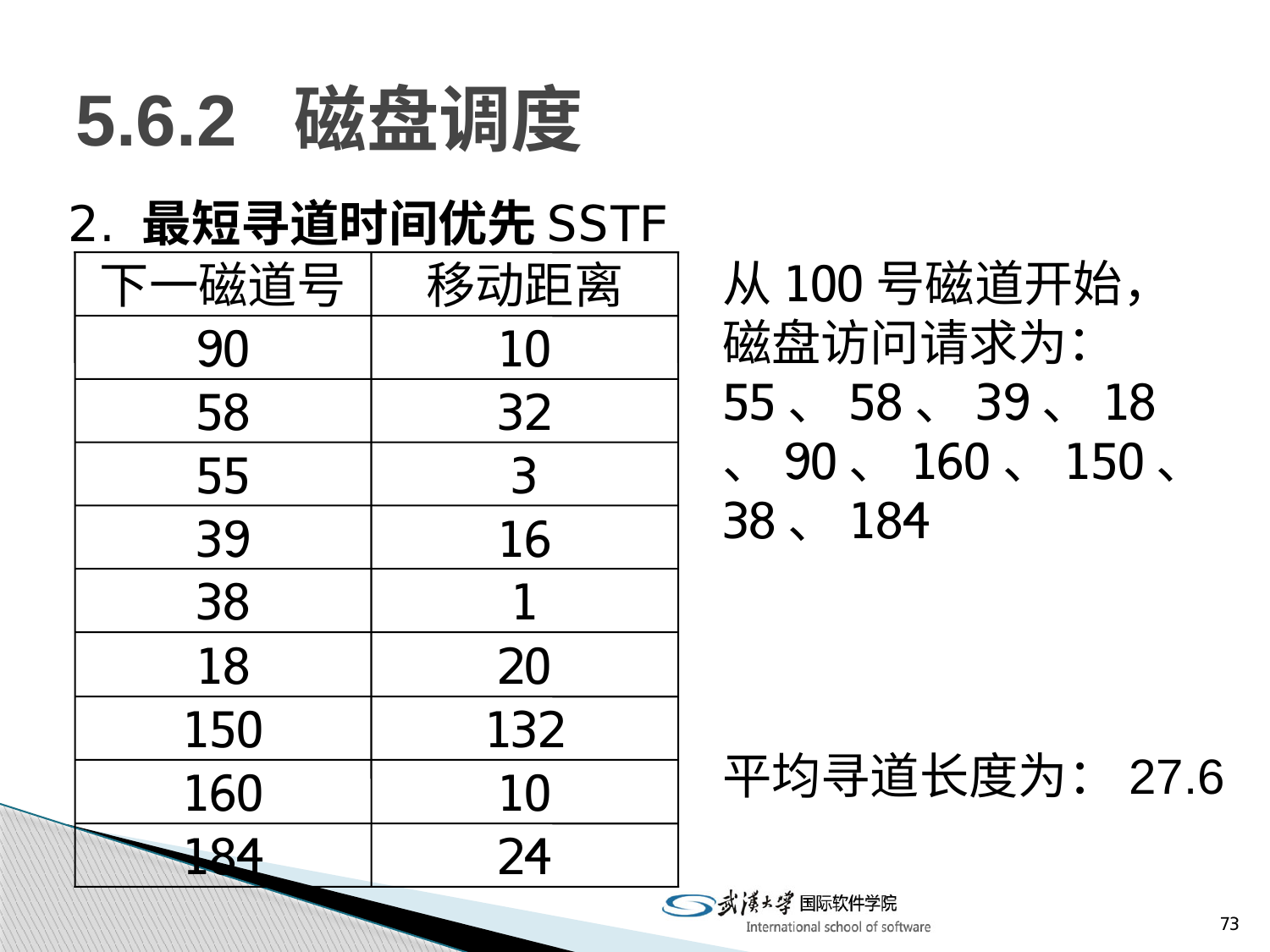

# 5.6.2  磁盘调度
2. 最短寻道时间优先SSTF
从100号磁道开始，磁盘访问请求为：55、58、39、18、90、160、150、38、184
下一磁道号

移动距离

90

10
58

32
55

3
39

16
38

1
18

20
150

132
平均寻道长度为：27.6
160

10
184

24

73